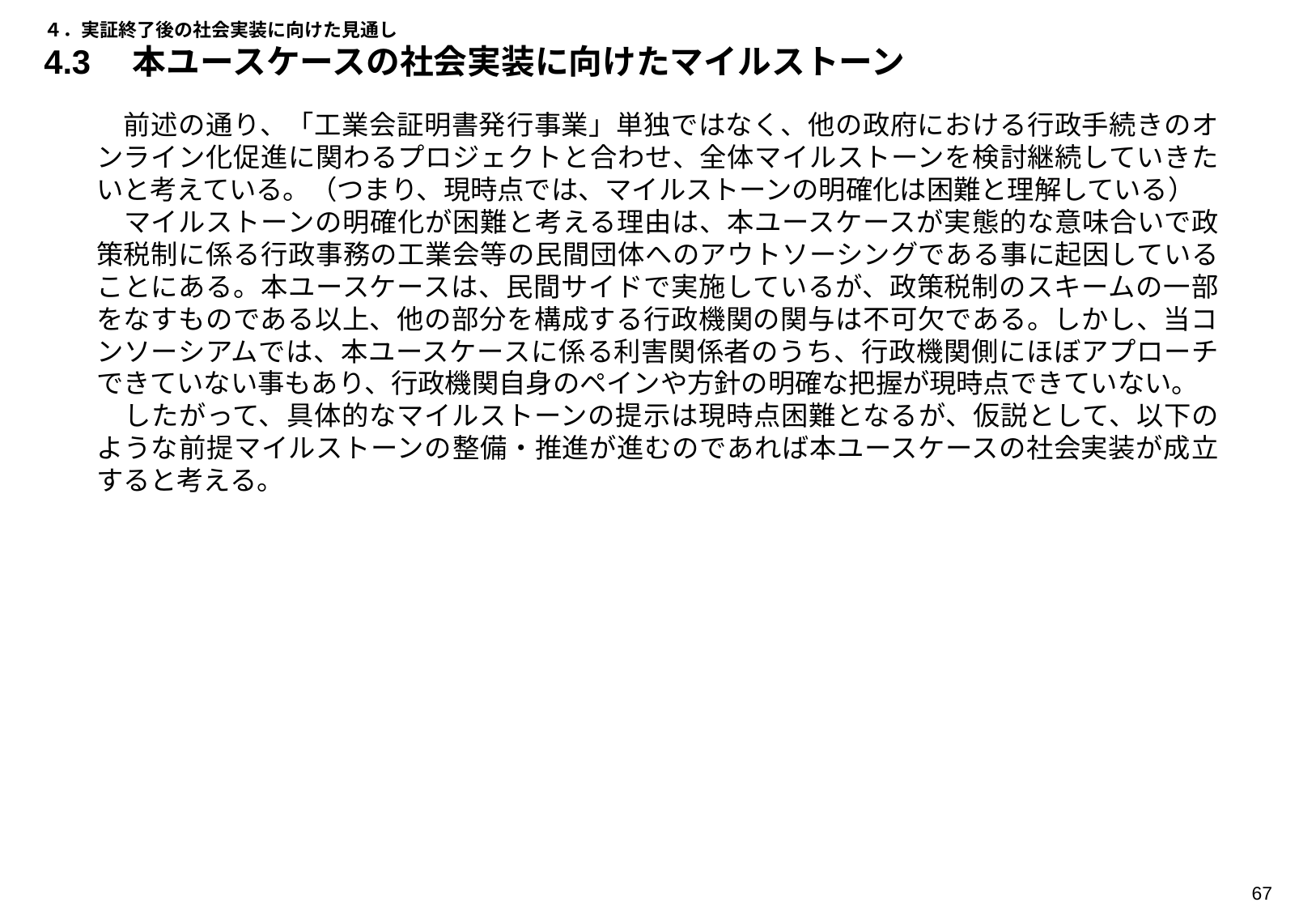

# ４．実証終了後の社会実装に向けた見通し 4.3　本ユースケースの社会実装に向けたマイルストーン
　前述の通り、「工業会証明書発行事業」単独ではなく、他の政府における行政手続きのオンライン化促進に関わるプロジェクトと合わせ、全体マイルストーンを検討継続していきたいと考えている。（つまり、現時点では、マイルストーンの明確化は困難と理解している）
　マイルストーンの明確化が困難と考える理由は、本ユースケースが実態的な意味合いで政策税制に係る行政事務の工業会等の民間団体へのアウトソーシングである事に起因していることにある。本ユースケースは、民間サイドで実施しているが、政策税制のスキームの一部をなすものである以上、他の部分を構成する行政機関の関与は不可欠である。しかし、当コンソーシアムでは、本ユースケースに係る利害関係者のうち、行政機関側にほぼアプローチできていない事もあり、行政機関自身のペインや方針の明確な把握が現時点できていない。
　したがって、具体的なマイルストーンの提示は現時点困難となるが、仮説として、以下のような前提マイルストーンの整備・推進が進むのであれば本ユースケースの社会実装が成立すると考える。